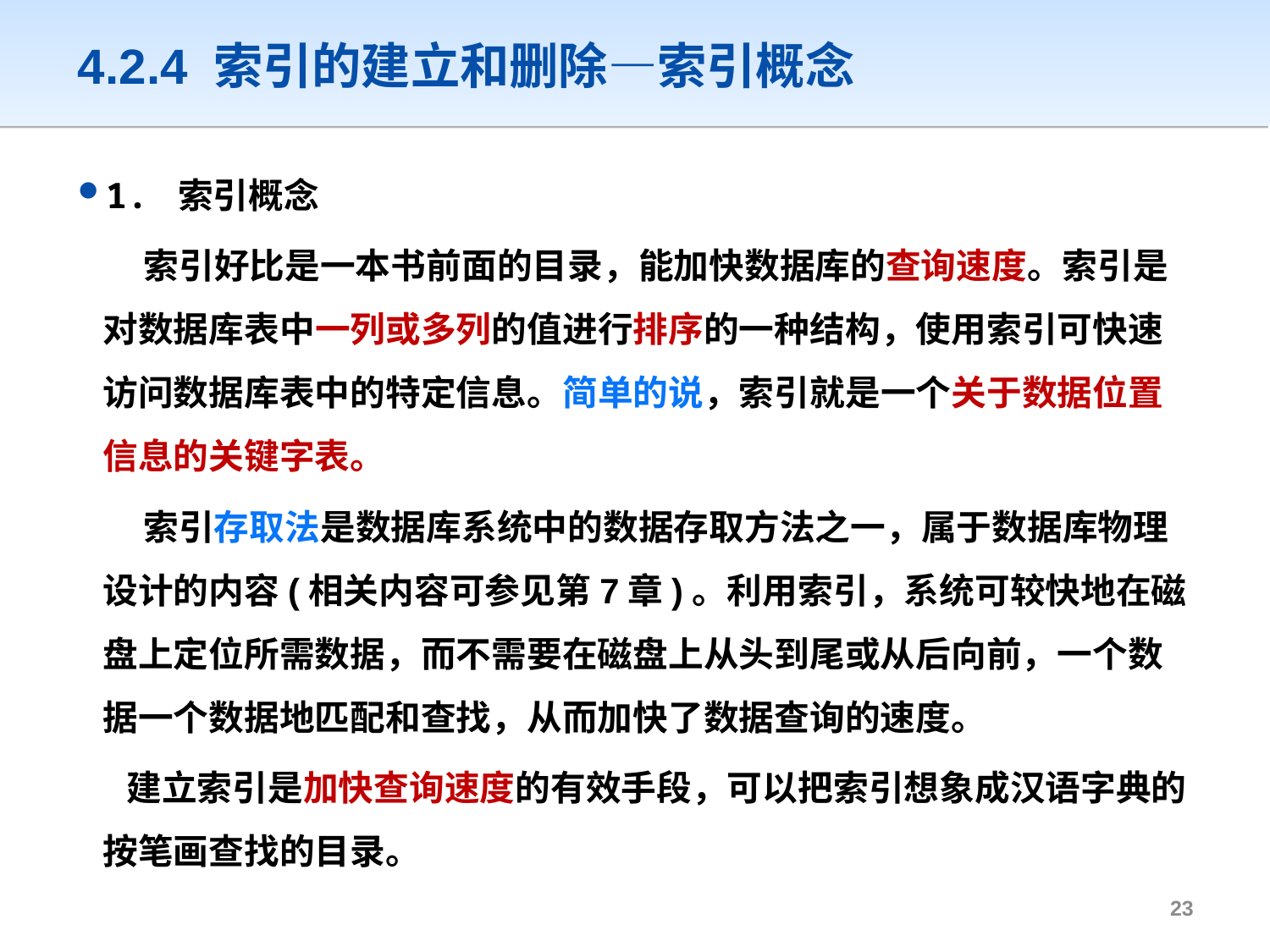

# 4.2.4 索引的建立和删除—索引概念
1. 索引概念
	    索引好比是一本书前面的目录，能加快数据库的查询速度。索引是对数据库表中一列或多列的值进行排序的一种结构，使用索引可快速访问数据库表中的特定信息。简单的说，索引就是一个关于数据位置信息的关键字表。
	    索引存取法是数据库系统中的数据存取方法之一，属于数据库物理设计的内容(相关内容可参见第7章)。利用索引，系统可较快地在磁盘上定位所需数据，而不需要在磁盘上从头到尾或从后向前，一个数据一个数据地匹配和查找，从而加快了数据查询的速度。
     建立索引是加快查询速度的有效手段，可以把索引想象成汉语字典的按笔画查找的目录。

23